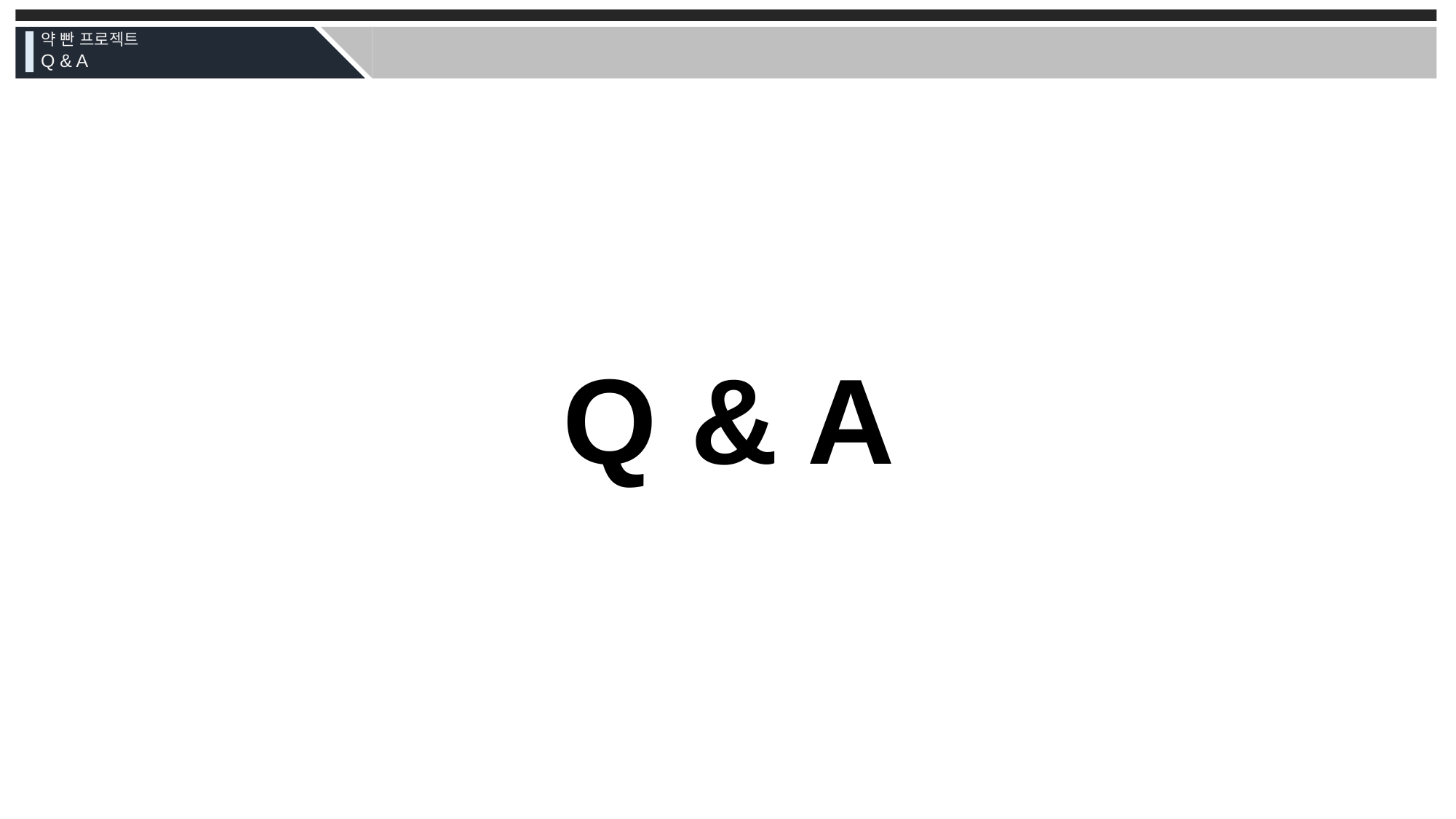

약 빤 프로젝트

Q & A
Q & A